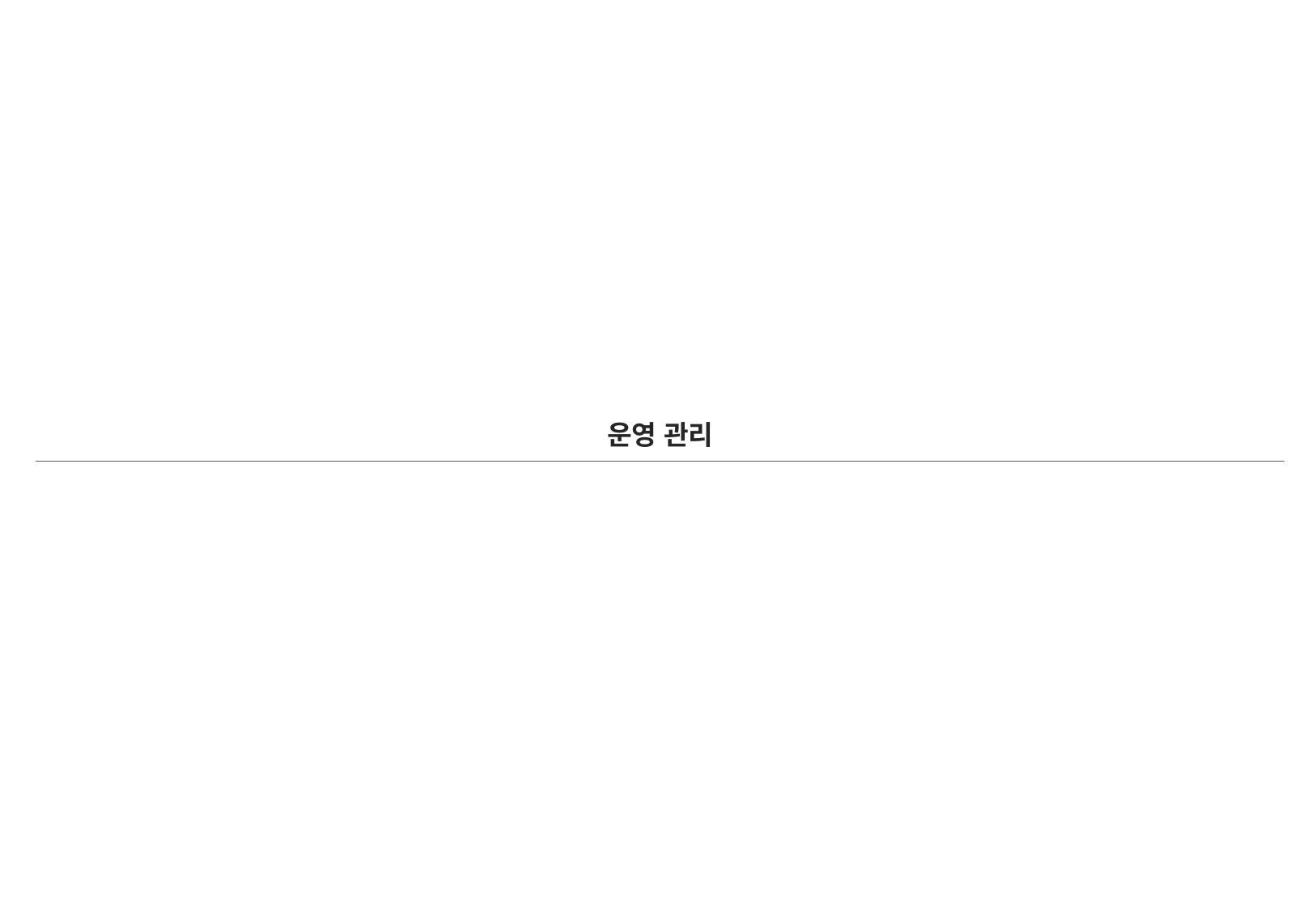

| 운영 관리 |
| --- |
|  |